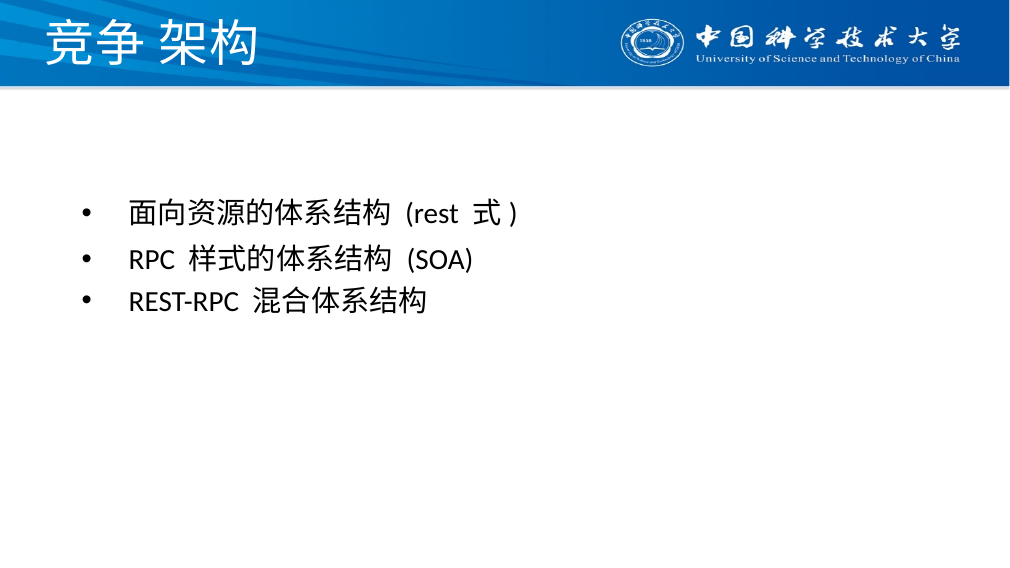

# 竞争 架构
面向资源的体系结构 (rest 式)
RPC 样式的体系结构 (SOA)
REST-RPC 混合体系结构